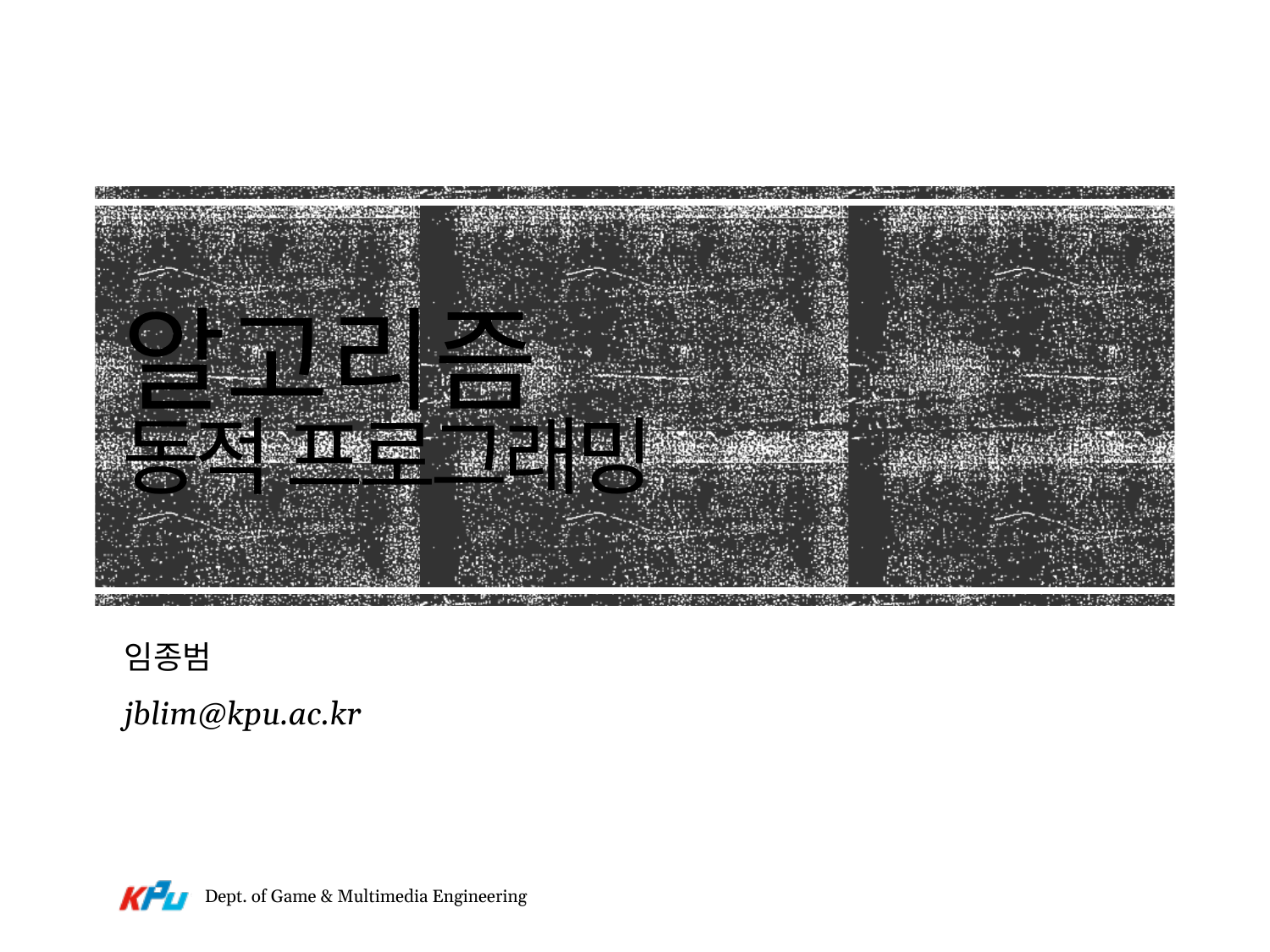

# 알고리즘 동적 프로그래밍
임종범
jblim@kpu.ac.kr
Dept. of Game & Multimedia Engineering